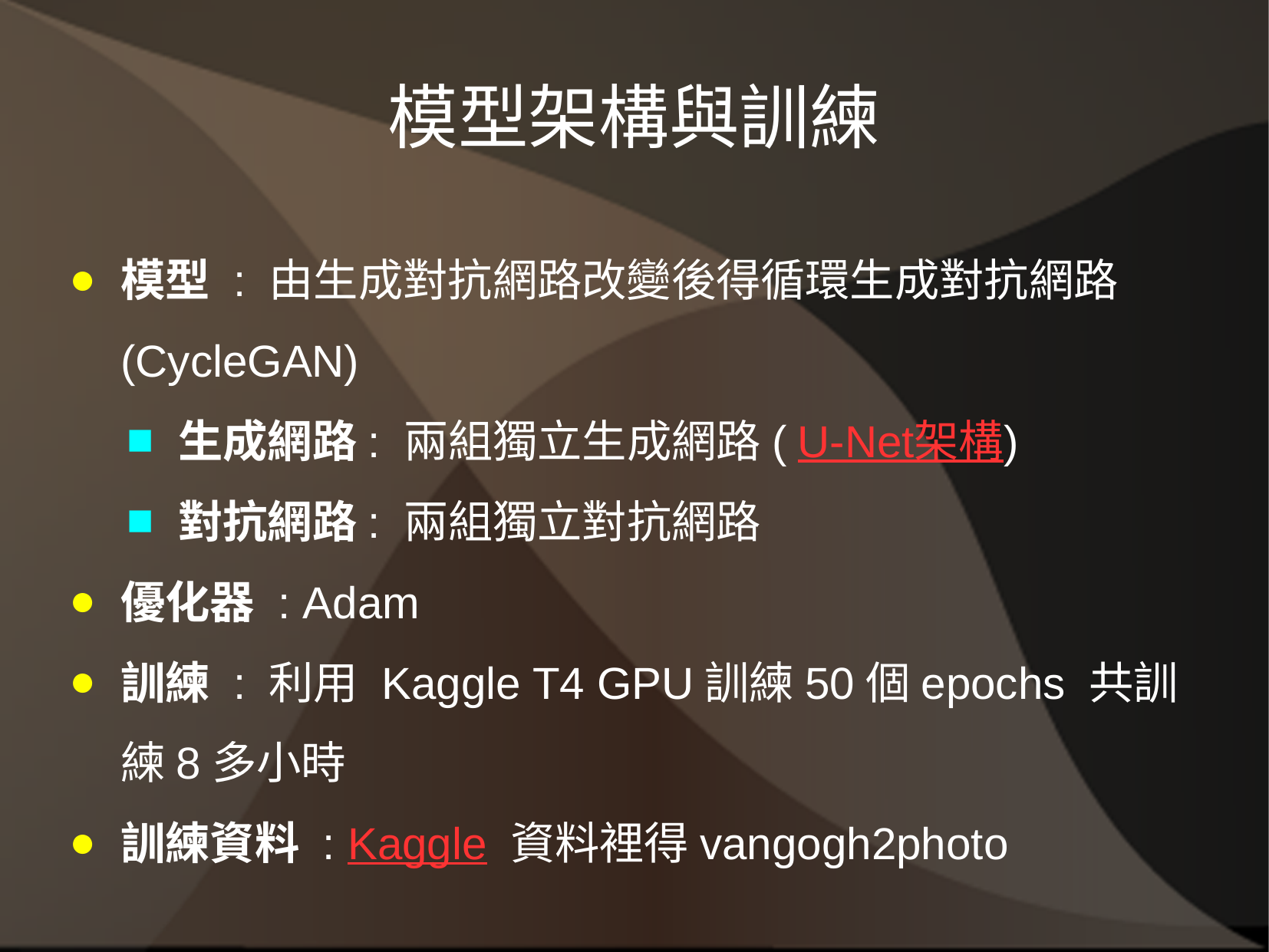

# 模型架構與訓練
模型 : 由生成對抗網路改變後得循環生成對抗網路 (CycleGAN)
生成網路: 兩組獨立生成網路(U-Net架構)
對抗網路: 兩組獨立對抗網路
優化器 : Adam
訓練 : 利用 Kaggle T4 GPU訓練50個epochs 共訓練8多小時
訓練資料 : Kaggle 資料裡得vangogh2photo